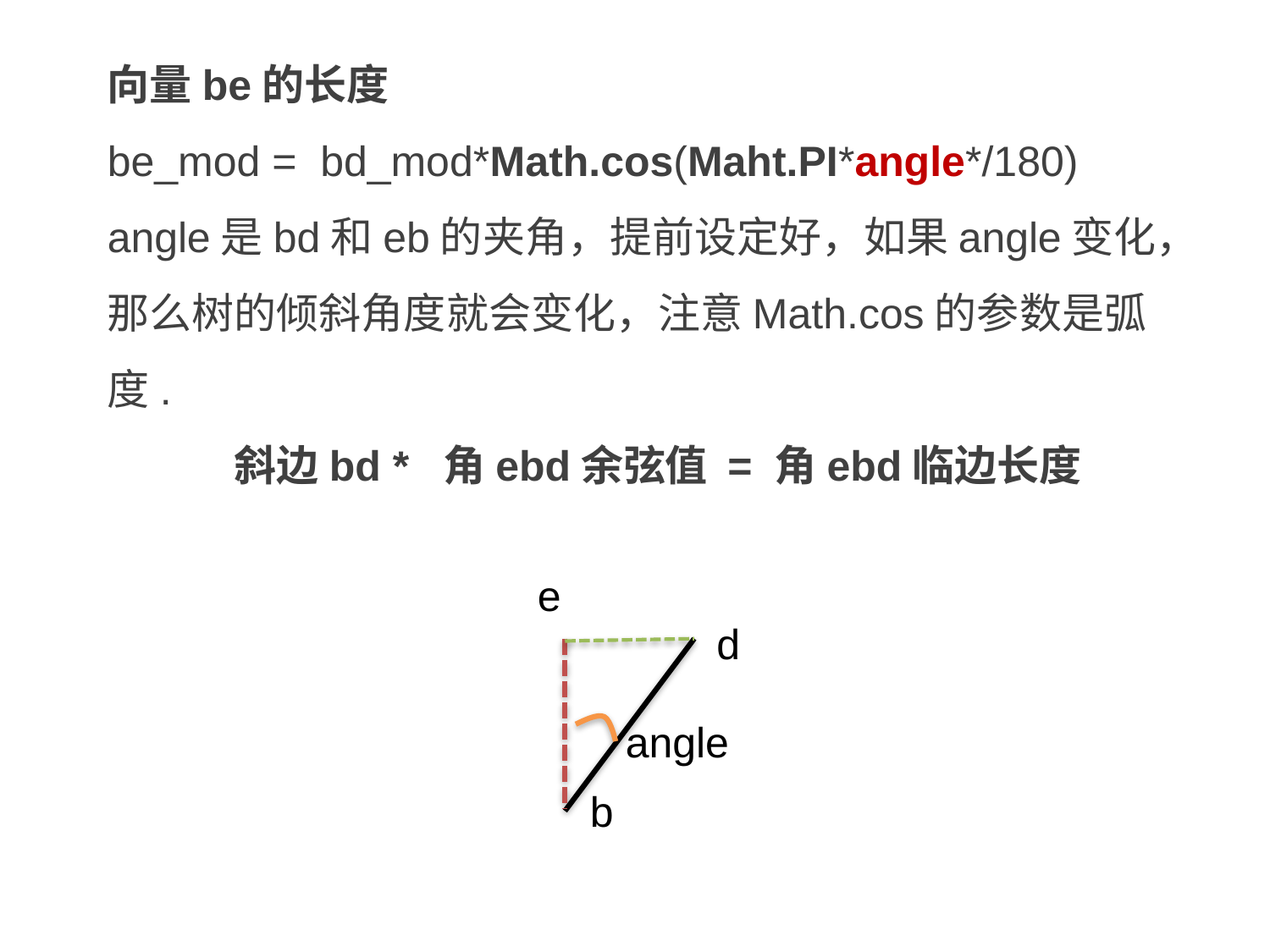

向量be的长度
be_mod =  bd_mod*Math.cos(Maht.PI*angle*/180)
angle是bd和eb的夹角，提前设定好，如果angle变化，那么树的倾斜角度就会变化，注意Math.cos的参数是弧度.
	斜边bd *  角ebd余弦值 = 角ebd临边长度
e
d
angle
b